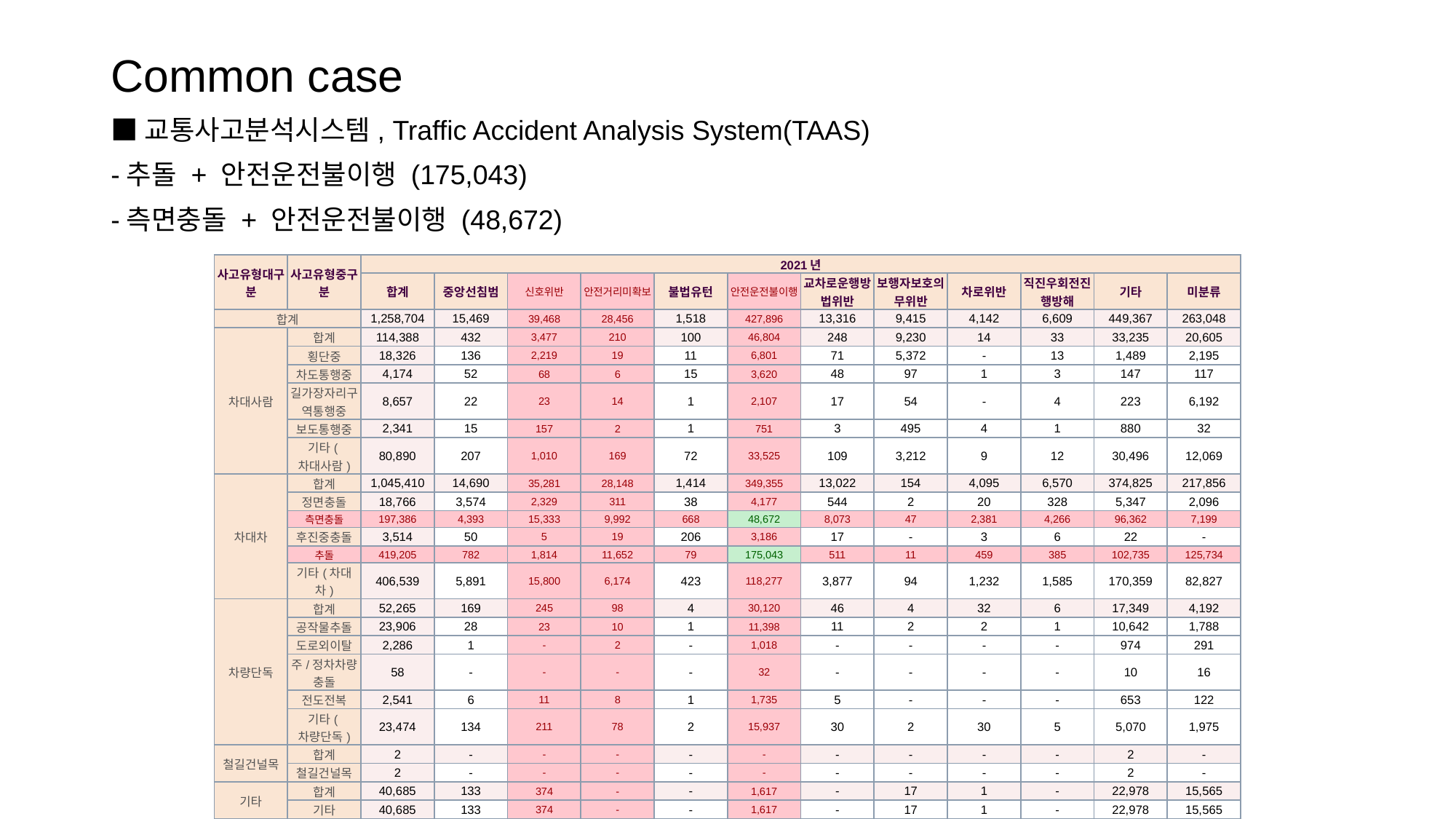

# Common case
■교통사고분석시스템, Traffic Accident Analysis System(TAAS)
-추돌 + 안전운전불이행 (175,043)
-측면충돌 + 안전운전불이행 (48,672)
| 사고유형대구분 | 사고유형중구분 | 2021년 |  |  |  |  |  |  |  |  |  |  |  |
| --- | --- | --- | --- | --- | --- | --- | --- | --- | --- | --- | --- | --- | --- |
|  |  | 합계 | 중앙선침범 | 신호위반 | 안전거리미확보 | 불법유턴 | 안전운전불이행 | 교차로운행방법위반 | 보행자보호의무위반 | 차로위반 | 직진우회전진행방해 | 기타 | 미분류 |
| 합계 |  | 1,258,704 | 15,469 | 39,468 | 28,456 | 1,518 | 427,896 | 13,316 | 9,415 | 4,142 | 6,609 | 449,367 | 263,048 |
| 차대사람 | 합계 | 114,388 | 432 | 3,477 | 210 | 100 | 46,804 | 248 | 9,230 | 14 | 33 | 33,235 | 20,605 |
|  | 횡단중 | 18,326 | 136 | 2,219 | 19 | 11 | 6,801 | 71 | 5,372 | - | 13 | 1,489 | 2,195 |
|  | 차도통행중 | 4,174 | 52 | 68 | 6 | 15 | 3,620 | 48 | 97 | 1 | 3 | 147 | 117 |
|  | 길가장자리구역통행중 | 8,657 | 22 | 23 | 14 | 1 | 2,107 | 17 | 54 | - | 4 | 223 | 6,192 |
|  | 보도통행중 | 2,341 | 15 | 157 | 2 | 1 | 751 | 3 | 495 | 4 | 1 | 880 | 32 |
|  | 기타(차대사람) | 80,890 | 207 | 1,010 | 169 | 72 | 33,525 | 109 | 3,212 | 9 | 12 | 30,496 | 12,069 |
| 차대차 | 합계 | 1,045,410 | 14,690 | 35,281 | 28,148 | 1,414 | 349,355 | 13,022 | 154 | 4,095 | 6,570 | 374,825 | 217,856 |
|  | 정면충돌 | 18,766 | 3,574 | 2,329 | 311 | 38 | 4,177 | 544 | 2 | 20 | 328 | 5,347 | 2,096 |
|  | 측면충돌 | 197,386 | 4,393 | 15,333 | 9,992 | 668 | 48,672 | 8,073 | 47 | 2,381 | 4,266 | 96,362 | 7,199 |
|  | 후진중충돌 | 3,514 | 50 | 5 | 19 | 206 | 3,186 | 17 | - | 3 | 6 | 22 | - |
|  | 추돌 | 419,205 | 782 | 1,814 | 11,652 | 79 | 175,043 | 511 | 11 | 459 | 385 | 102,735 | 125,734 |
|  | 기타(차대차) | 406,539 | 5,891 | 15,800 | 6,174 | 423 | 118,277 | 3,877 | 94 | 1,232 | 1,585 | 170,359 | 82,827 |
| 차량단독 | 합계 | 52,265 | 169 | 245 | 98 | 4 | 30,120 | 46 | 4 | 32 | 6 | 17,349 | 4,192 |
|  | 공작물추돌 | 23,906 | 28 | 23 | 10 | 1 | 11,398 | 11 | 2 | 2 | 1 | 10,642 | 1,788 |
|  | 도로외이탈 | 2,286 | 1 | - | 2 | - | 1,018 | - | - | - | - | 974 | 291 |
|  | 주/정차차량 충돌 | 58 | - | - | - | - | 32 | - | - | - | - | 10 | 16 |
|  | 전도전복 | 2,541 | 6 | 11 | 8 | 1 | 1,735 | 5 | - | - | - | 653 | 122 |
|  | 기타(차량단독) | 23,474 | 134 | 211 | 78 | 2 | 15,937 | 30 | 2 | 30 | 5 | 5,070 | 1,975 |
| 철길건널목 | 합계 | 2 | - | - | - | - | - | - | - | - | - | 2 | - |
|  | 철길건널목 | 2 | - | - | - | - | - | - | - | - | - | 2 | - |
| 기타 | 합계 | 40,685 | 133 | 374 | - | - | 1,617 | - | 17 | 1 | - | 22,978 | 15,565 |
|  | 기타 | 40,685 | 133 | 374 | - | - | 1,617 | - | 17 | 1 | - | 22,978 | 15,565 |
| 미분류 | 합계 | 5,954 | 45 | 91 | - | - | - | - | 10 | - | - | 978 | 4,830 |
|  | 기타 | 5,954 | 45 | 91 | - | - | - | - | 10 | - | - | 978 | 4,830 |